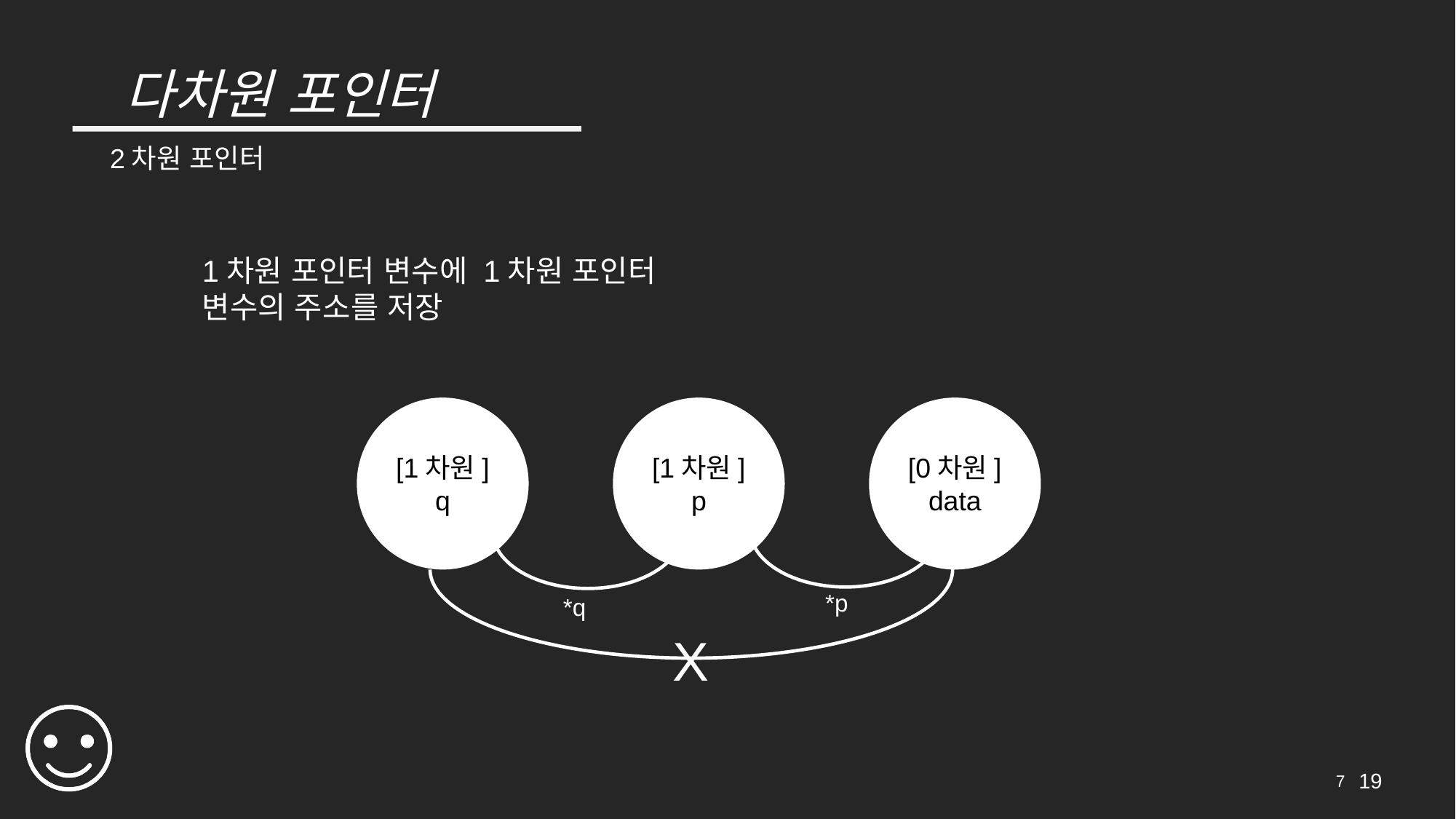

# 다차원 포인터

2차원 포인터
1차원 포인터 변수에 1차원 포인터 변수의 주소를 저장
[1차원]
q
[1차원]
p
[0차원]
data

*p
*q
X
7